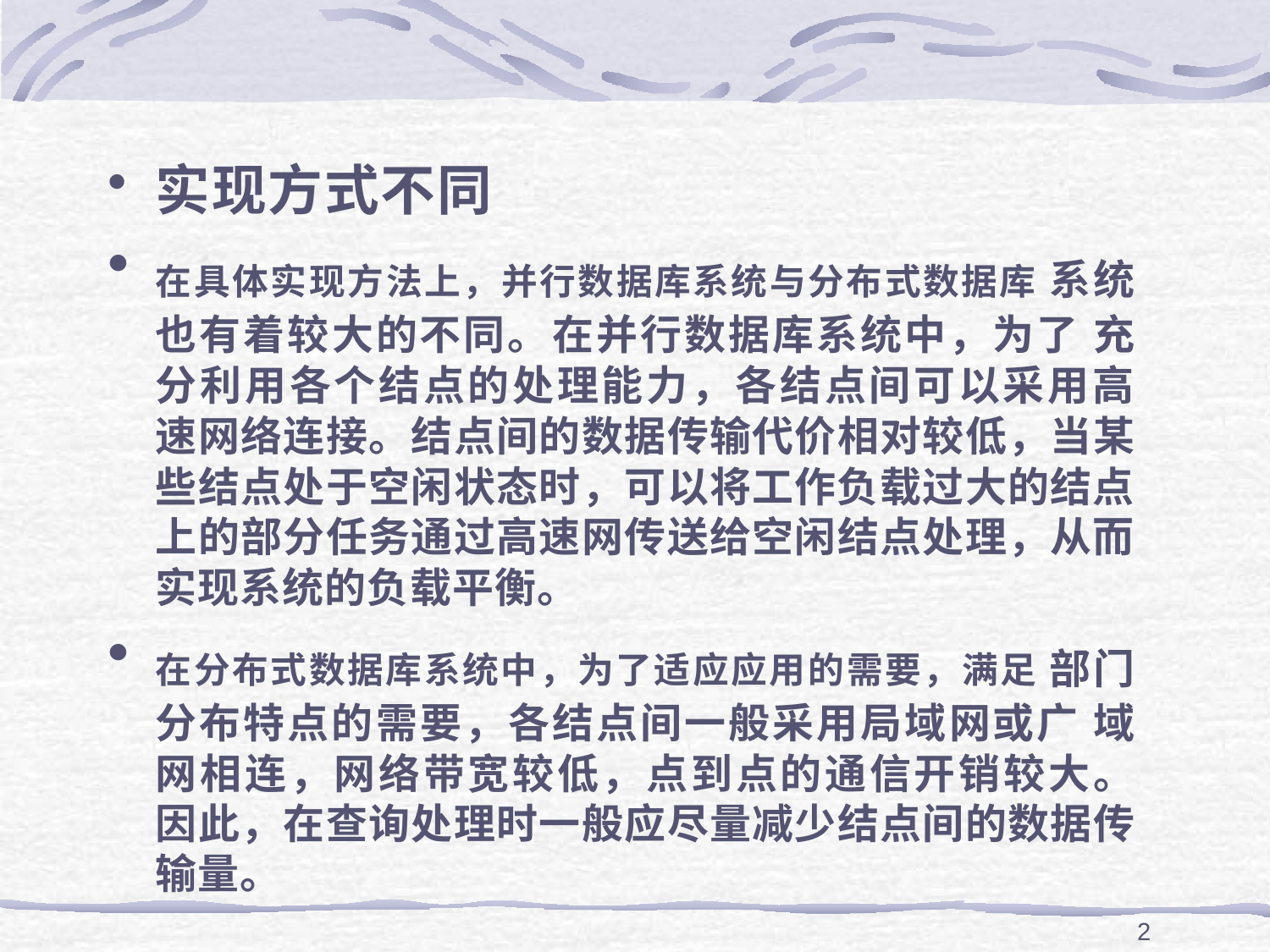

实现方式不同
在具体实现方法上，并行数据库系统与分布式数据库 系统也有着较大的不同。在并行数据库系统中，为了 充分利用各个结点的处理能力，各结点间可以采用高 速网络连接。结点间的数据传输代价相对较低，当某 些结点处于空闲状态时，可以将工作负载过大的结点 上的部分任务通过高速网传送给空闲结点处理，从而 实现系统的负载平衡。
在分布式数据库系统中，为了适应应用的需要，满足 部门分布特点的需要，各结点间一般采用局域网或广 域网相连，网络带宽较低，点到点的通信开销较大。 因此，在查询处理时一般应尽量减少结点间的数据传 输量。

21